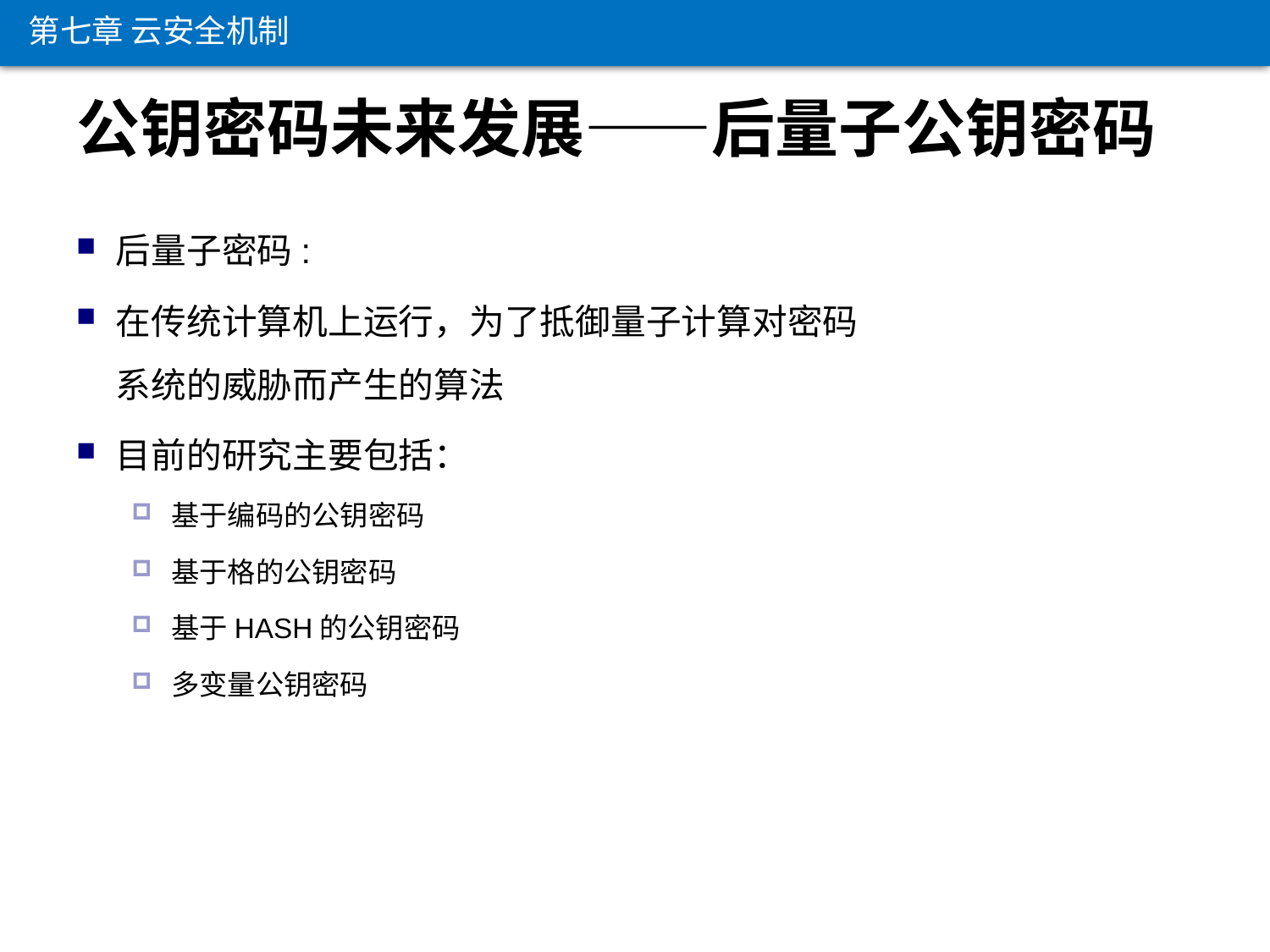

第七章 云安全机制
# 公钥密码未来发展——后量子公钥密码
后量子密码:
在传统计算机上运行，为了抵御量子计算对密码系统的威胁而产生的算法
目前的研究主要包括：
基于编码的公钥密码
基于格的公钥密码
基于HASH的公钥密码
多变量公钥密码

28